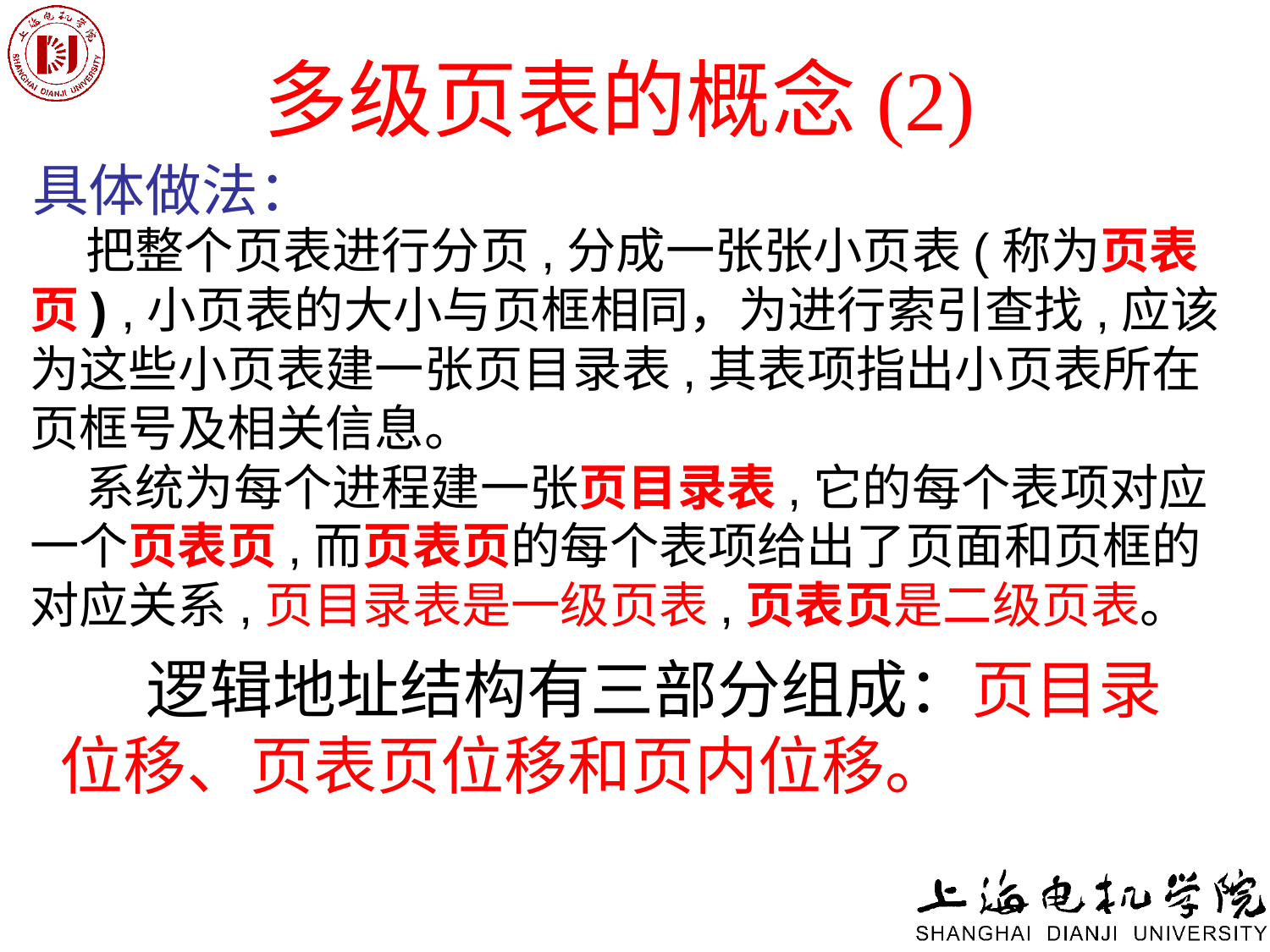

# 多级页表的概念(2)
具体做法：
    把整个页表进行分页,分成一张张小页表(称为页表页) ,小页表的大小与页框相同，为进行索引查找,应该为这些小页表建一张页目录表,其表项指出小页表所在页框号及相关信息。
    系统为每个进程建一张页目录表,它的每个表项对应一个页表页,而页表页的每个表项给出了页面和页框的对应关系,页目录表是一级页表,页表页是二级页表。
     逻辑地址结构有三部分组成：页目录位移、页表页位移和页内位移。